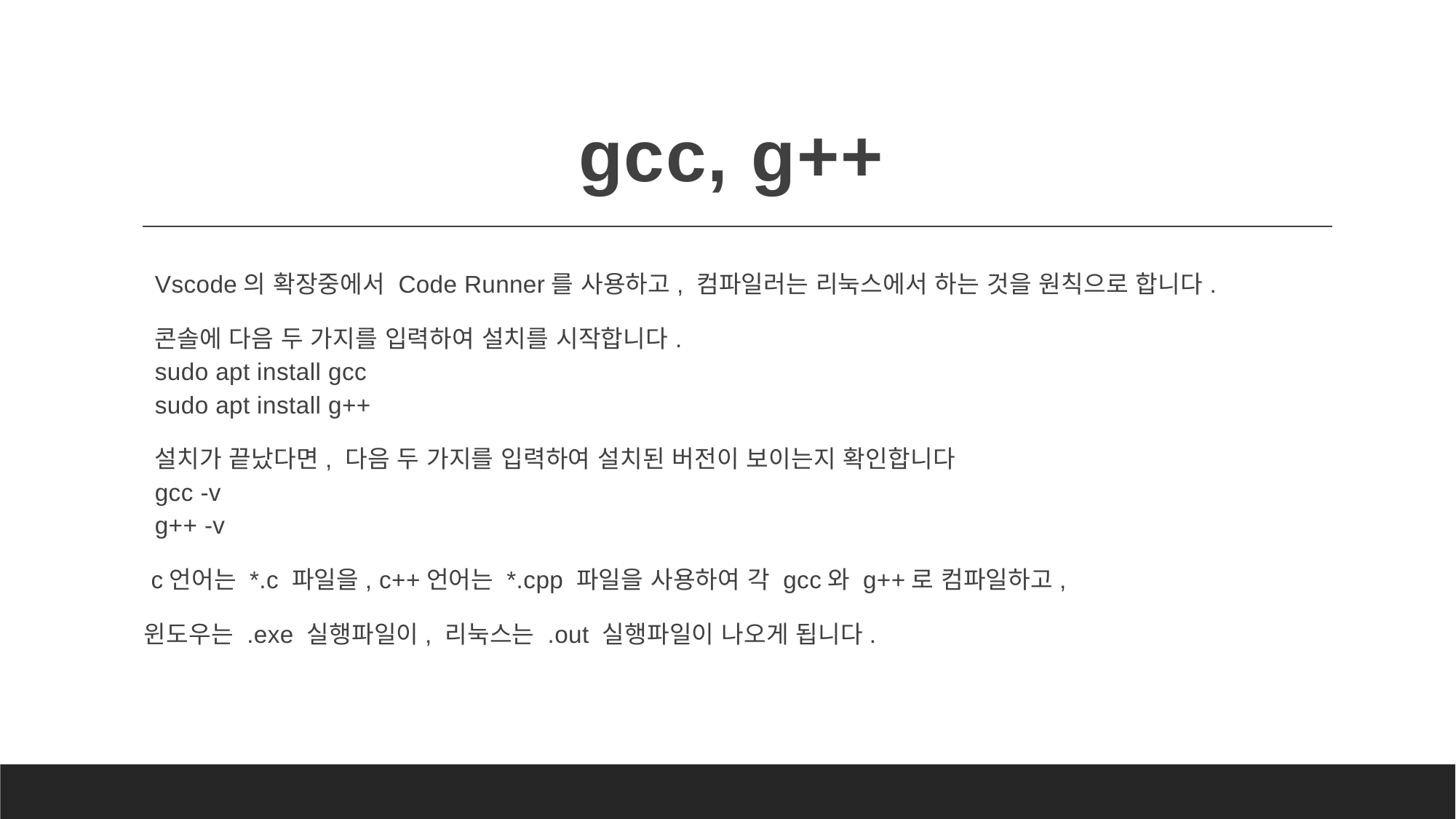

# gcc, g++
Vscode의 확장중에서 Code Runner를 사용하고, 컴파일러는 리눅스에서 하는 것을 원칙으로 합니다.
콘솔에 다음 두 가지를 입력하여 설치를 시작합니다.
sudo apt install gcc
sudo apt install g++
설치가 끝났다면, 다음 두 가지를 입력하여 설치된 버전이 보이는지 확인합니다
gcc -v
g++ -v
 c언어는 *.c 파일을, c++언어는 *.cpp 파일을 사용하여 각 gcc와 g++로 컴파일하고,
윈도우는 .exe 실행파일이, 리눅스는 .out 실행파일이 나오게 됩니다.